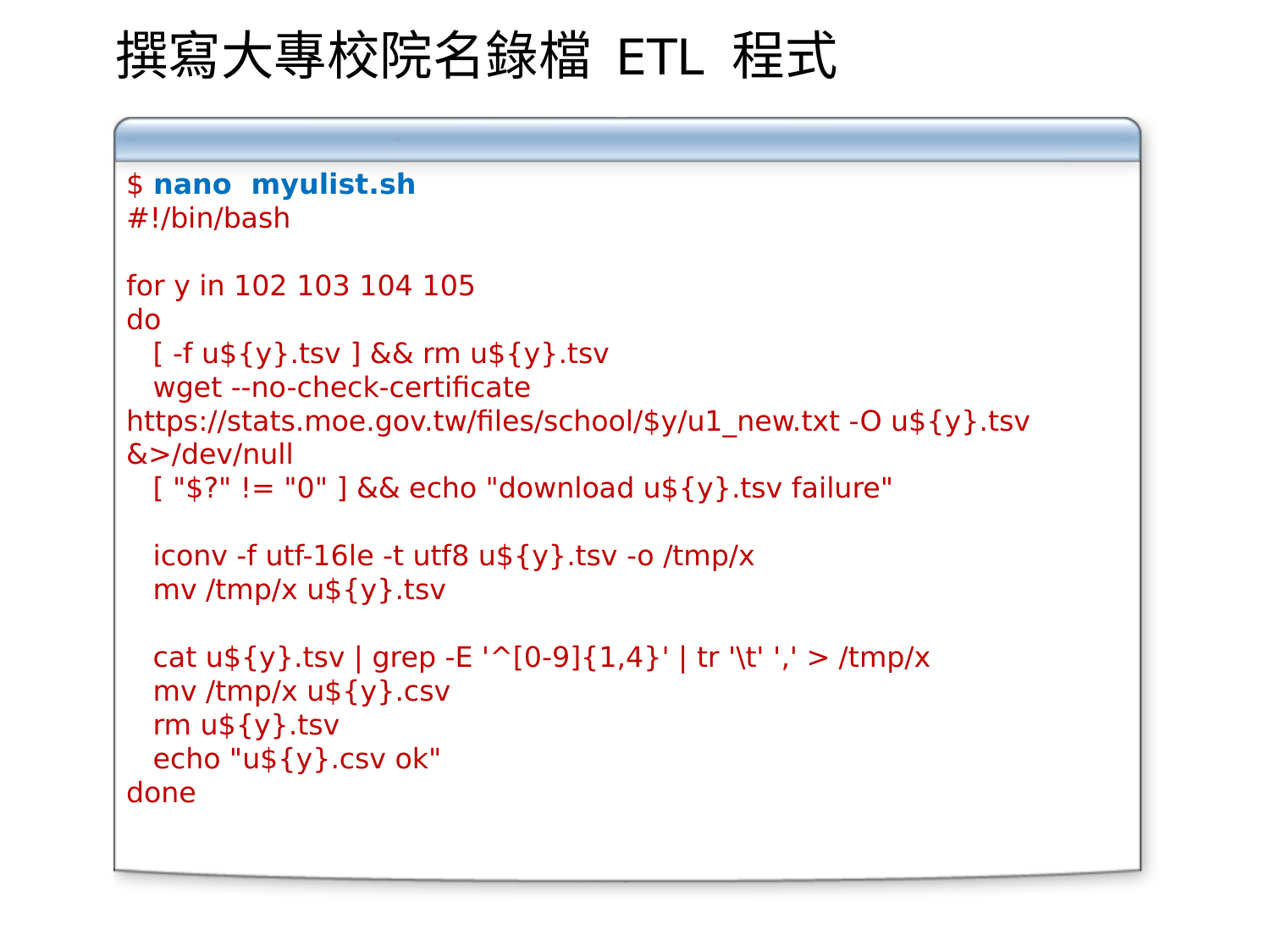

撰寫大專校院名錄檔 ETL 程式
$ nano  myulist.sh
#!/bin/bash

for y in 102 103 104 105
do
   [ -f u${y}.tsv ] && rm u${y}.tsv
   wget --no-check-certificate https://stats.moe.gov.tw/files/school/$y/u1_new.txt -O u${y}.tsv &>/dev/null
   [ "$?" != "0" ] && echo "download u${y}.tsv failure"

   iconv -f utf-16le -t utf8 u${y}.tsv -o /tmp/x
   mv /tmp/x u${y}.tsv

   cat u${y}.tsv | grep -E '^[0-9]{1,4}' | tr '\t' ',' > /tmp/x
   mv /tmp/x u${y}.csv
   rm u${y}.tsv
   echo "u${y}.csv ok"
done